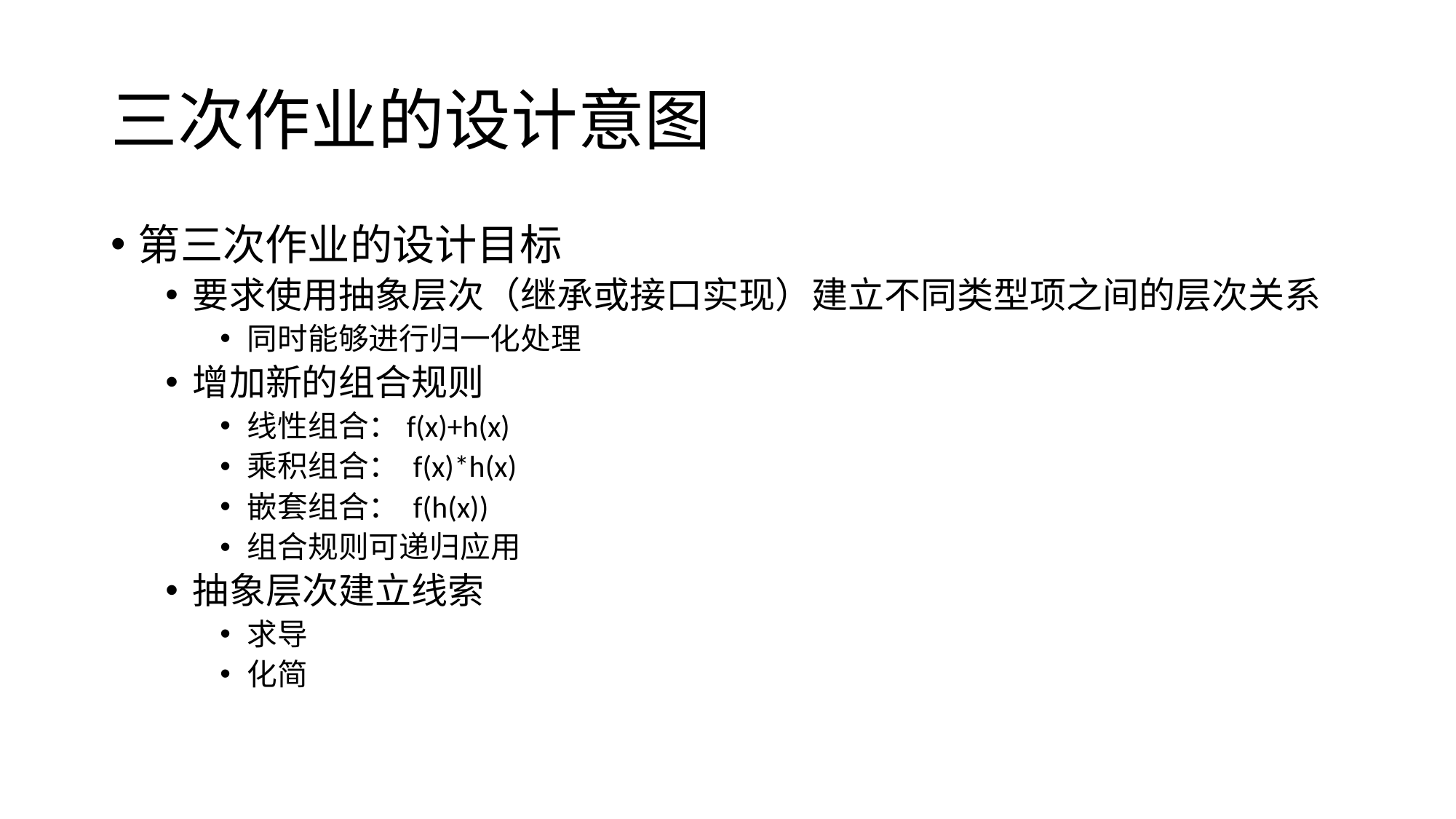

# 三次作业的设计意图
第三次作业的设计目标
要求使用抽象层次（继承或接口实现）建立不同类型项之间的层次关系
同时能够进行归一化处理
增加新的组合规则
线性组合：f(x)+h(x)
乘积组合： f(x)*h(x)
嵌套组合： f(h(x))
组合规则可递归应用
抽象层次建立线索
求导
化简